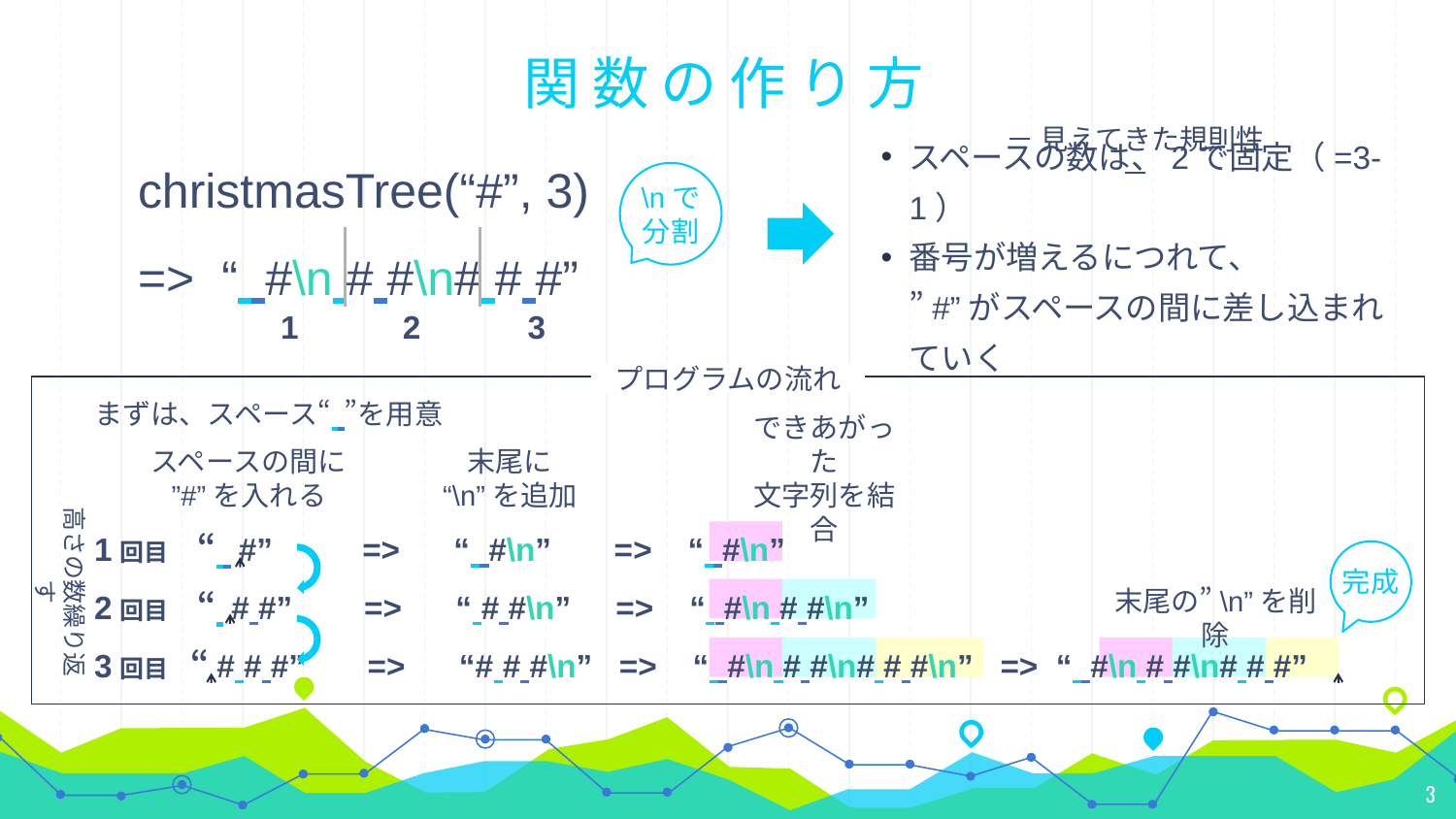

# 関数の作り方
christmasTree(“#”, 3)
=>  “  #\n # #\n# # #”
－ 見えてきた規則性 －
\nで
分割
スペースの数は、2で固定（=3-1）
番号が増えるにつれて、
”#”がスペースの間に差し込まれていく

1
2
3
プログラムの流れ
まずは、スペース“  ”を用意

1回目    “  #”          =>      “  #\n”       =>    “  #\n”
2回目    “ # #”        =>      “ # #\n”     =>    “  #\n # #\n”
3回目   “# # #”       =>      “# # #\n”   =>    “  #\n # #\n# # #\n”   =>  “  #\n # #\n# # #”

スペースの間に
”#”を入れる
末尾に
“\n”を追加
できあがった
文字列を結合
高さの数繰り返す

完成

末尾の”\n”を削除

3